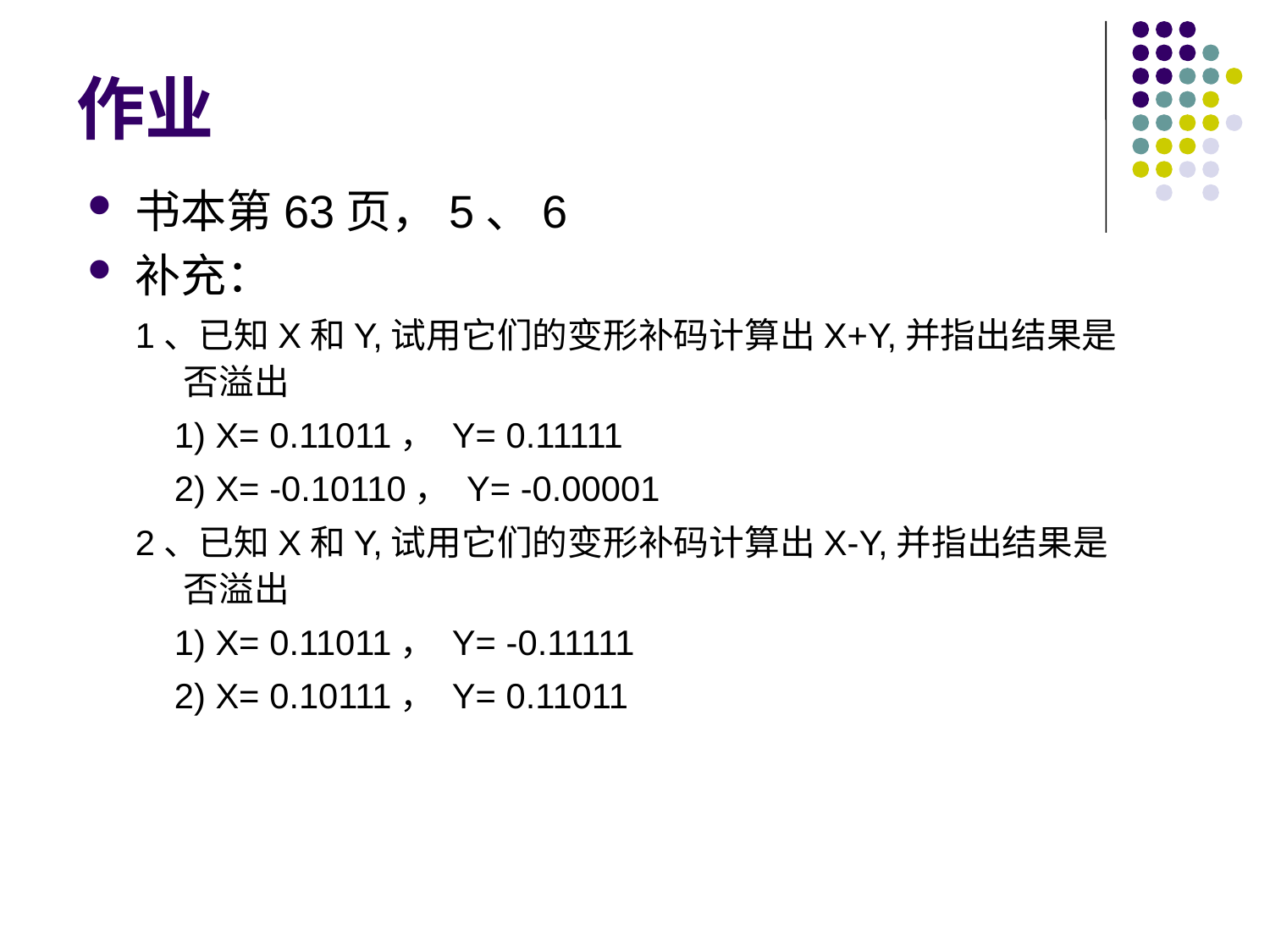

# 作业
书本第63页，5、6
补充：
1、已知X和Y,试用它们的变形补码计算出X+Y,并指出结果是否溢出
    1) X= 0.11011， Y= 0.11111
    2) X= -0.10110， Y= -0.00001
2、已知X和Y,试用它们的变形补码计算出X-Y,并指出结果是否溢出
    1) X= 0.11011， Y= -0.11111
    2) X= 0.10111， Y= 0.11011

11